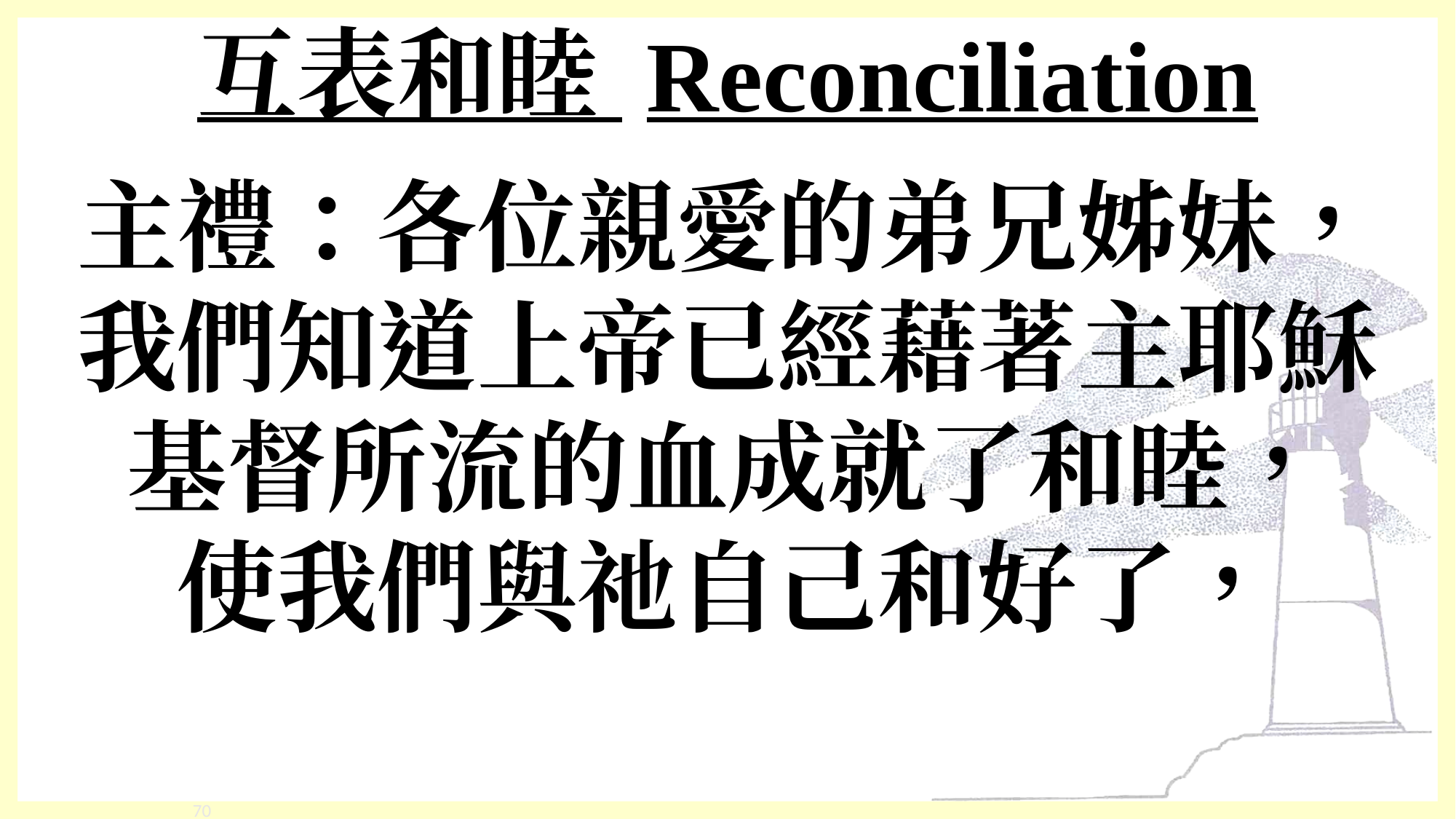

# 互表和睦 Reconciliation
主禮：各位親愛的弟兄姊妹，
我們知道上帝已經藉著主耶穌
基督所流的血成就了和睦，
使我們與祂自己和好了，
70